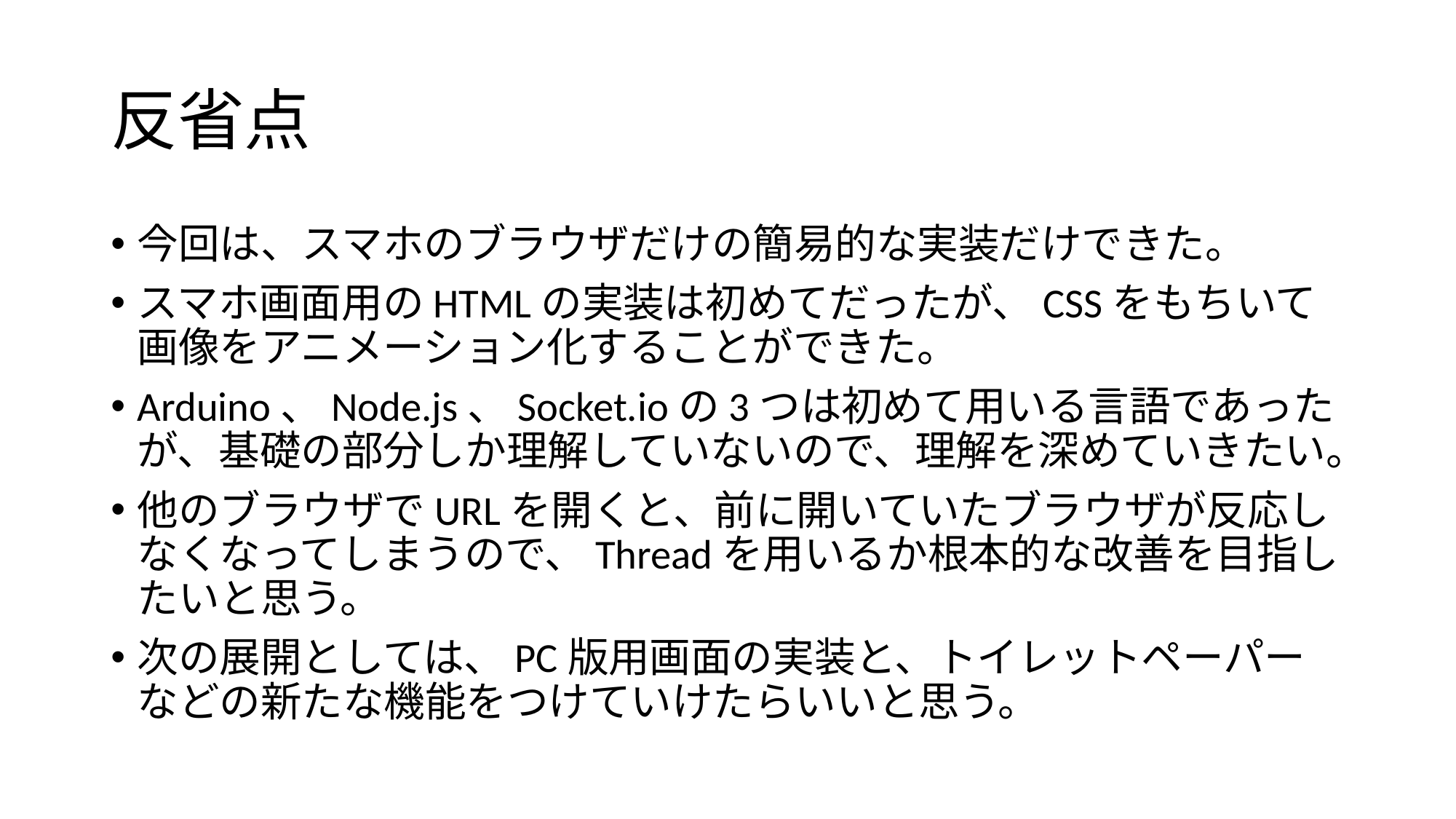

# 反省点
今回は、スマホのブラウザだけの簡易的な実装だけできた。
スマホ画面用のHTMLの実装は初めてだったが、CSSをもちいて画像をアニメーション化することができた。
Arduino、Node.js、Socket.ioの3つは初めて用いる言語であったが、基礎の部分しか理解していないので、理解を深めていきたい。
他のブラウザでURLを開くと、前に開いていたブラウザが反応しなくなってしまうので、Threadを用いるか根本的な改善を目指したいと思う。
次の展開としては、PC版用画面の実装と、トイレットペーパーなどの新たな機能をつけていけたらいいと思う。